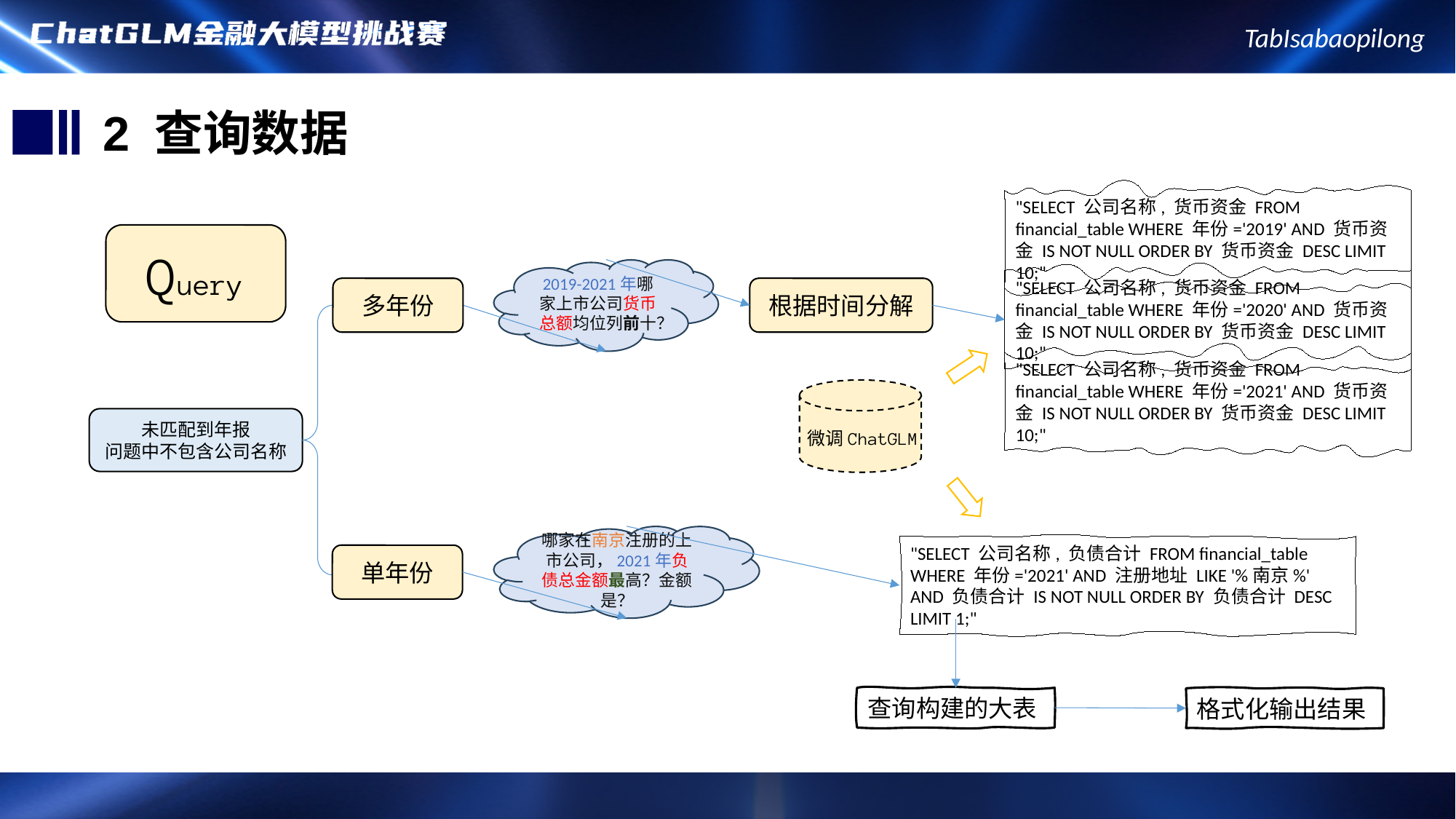

2 查询数据

"SELECT 公司名称, 货币资金 FROM financial_table WHERE 年份='2019' AND 货币资金 IS NOT NULL ORDER BY 货币资金 DESC LIMIT 10;"
"SELECT 公司名称, 货币资金 FROM financial_table WHERE 年份='2020' AND 货币资金 IS NOT NULL ORDER BY 货币资金 DESC LIMIT 10;"
"SELECT 公司名称, 货币资金 FROM financial_table WHERE 年份='2021' AND 货币资金 IS NOT NULL ORDER BY 货币资金 DESC LIMIT 10;"
Query
2019-2021年哪家上市公司货币总额均位列前十？
根据时间分解
多年份

微调ChatGLM
未匹配到年报
问题中不包含公司名称

哪家在南京注册的上市公司，2021年负债总金额最高？金额是？
"SELECT 公司名称, 负债合计 FROM financial_table WHERE 年份='2021' AND 注册地址 LIKE '%南京%' AND 负债合计 IS NOT NULL ORDER BY 负债合计 DESC LIMIT 1;"
单年份
查询构建的大表
格式化输出结果